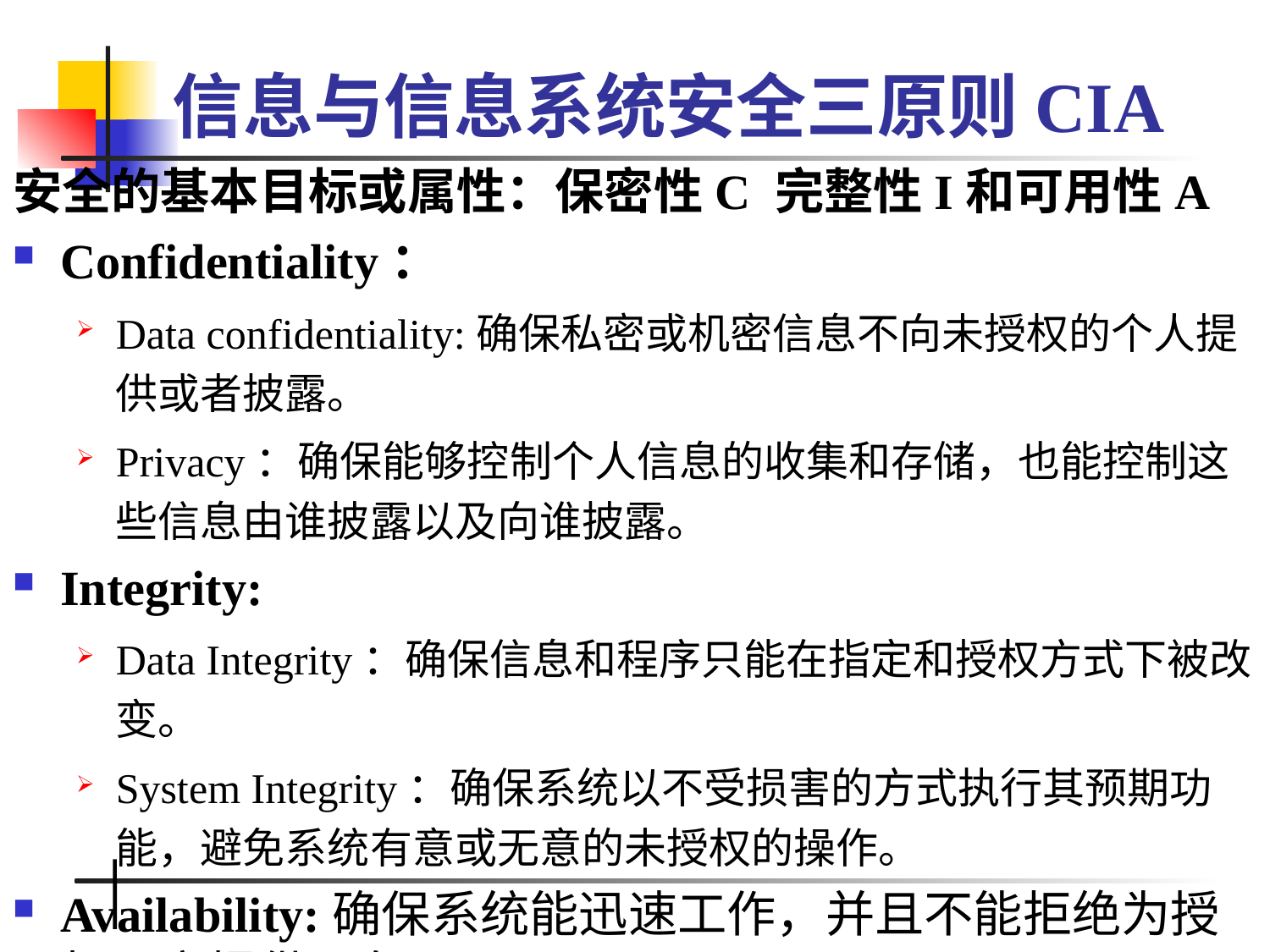

# 信息与信息系统安全三原则CIA
安全的基本目标或属性：保密性C 完整性I和可用性A
Confidentiality：
Data confidentiality:确保私密或机密信息不向未授权的个人提供或者披露。
Privacy：确保能够控制个人信息的收集和存储，也能控制这些信息由谁披露以及向谁披露。
Integrity:
Data Integrity：确保信息和程序只能在指定和授权方式下被改变。
System Integrity：确保系统以不受损害的方式执行其预期功能，避免系统有意或无意的未授权的操作。
Availability:确保系统能迅速工作，并且不能拒绝为授权用户提供服务。